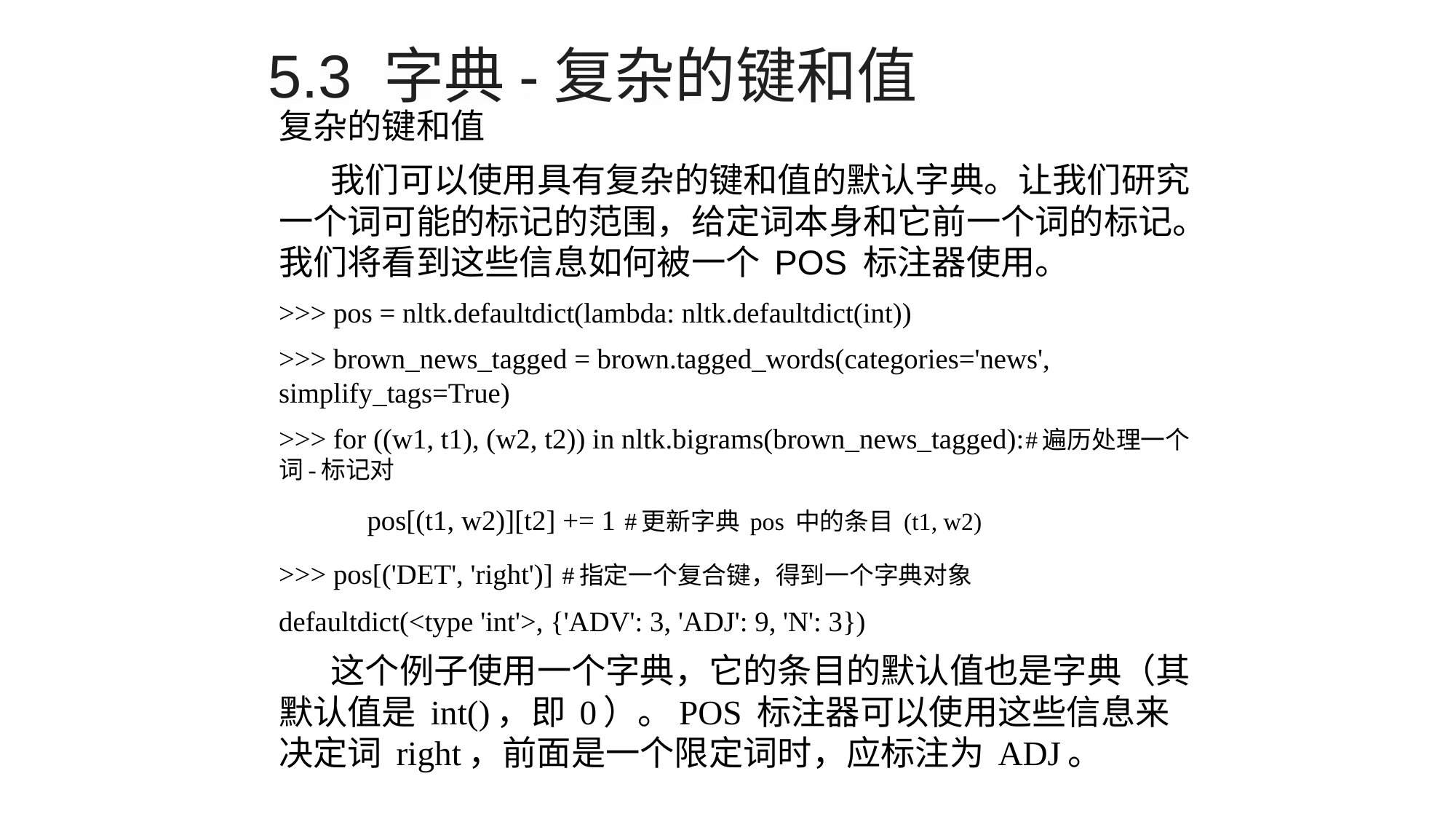

# 5.3 字典-复杂的键和值
复杂的键和值
我们可以使用具有复杂的键和值的默认字典。让我们研究一个词可能的标记的范围，给定词本身和它前一个词的标记。我们将看到这些信息如何被一个 POS 标注器使用。
>>> pos = nltk.defaultdict(lambda: nltk.defaultdict(int))
>>> brown_news_tagged = brown.tagged_words(categories='news', simplify_tags=True)
>>> for ((w1, t1), (w2, t2)) in nltk.bigrams(brown_news_tagged):#遍历处理一个词-标记对
	pos[(t1, w2)][t2] += 1 #更新字典 pos 中的条目 (t1, w2)
>>> pos[('DET', 'right')] #指定一个复合键，得到一个字典对象
defaultdict(<type 'int'>, {'ADV': 3, 'ADJ': 9, 'N': 3})
这个例子使用一个字典，它的条目的默认值也是字典（其默认值是 int()，即 0）。POS 标注器可以使用这些信息来决定词 right，前面是一个限定词时，应标注为 ADJ。